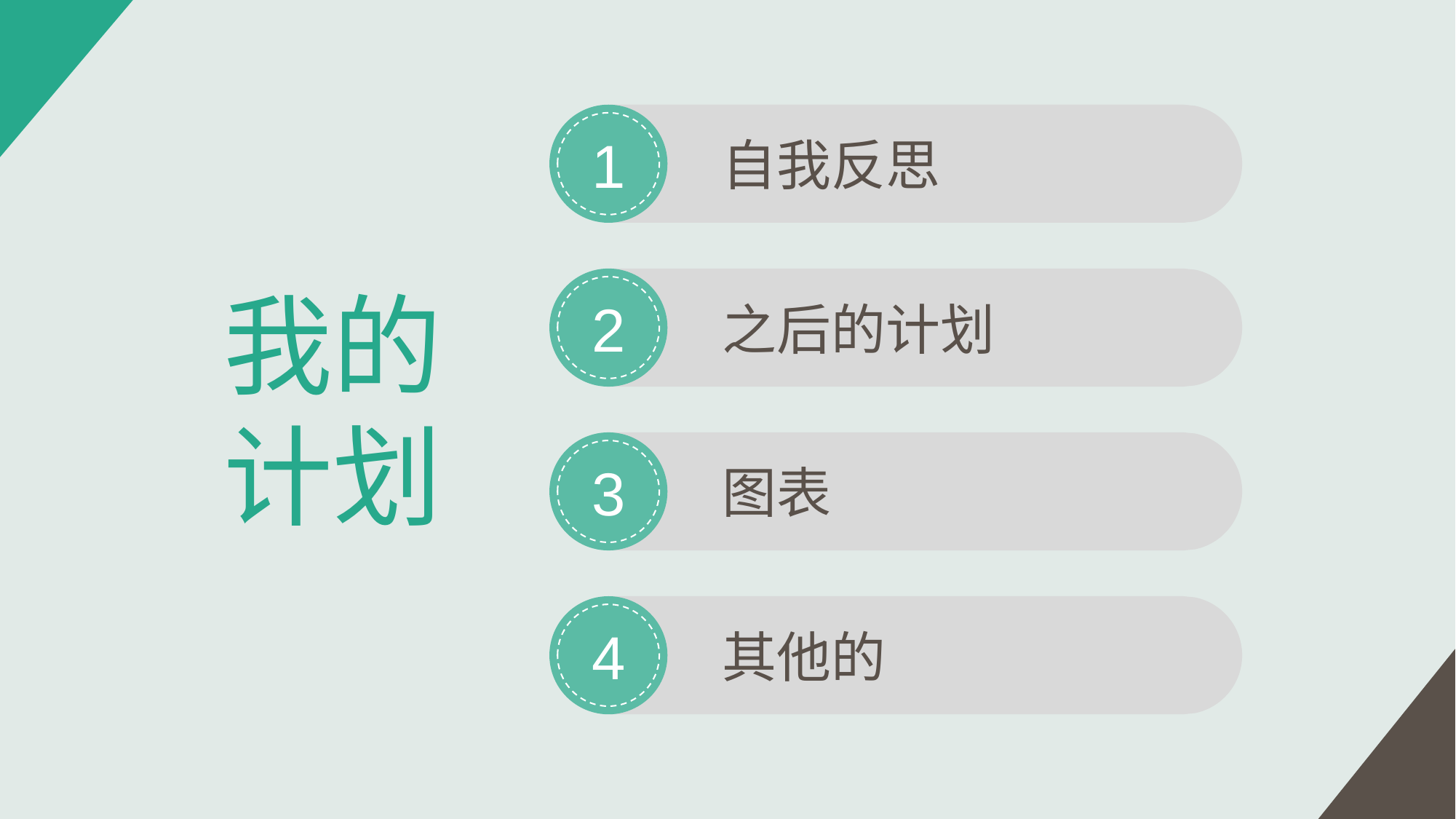

1

自我反思
2

我的
计划

之后的计划
3

图表
4

其他的